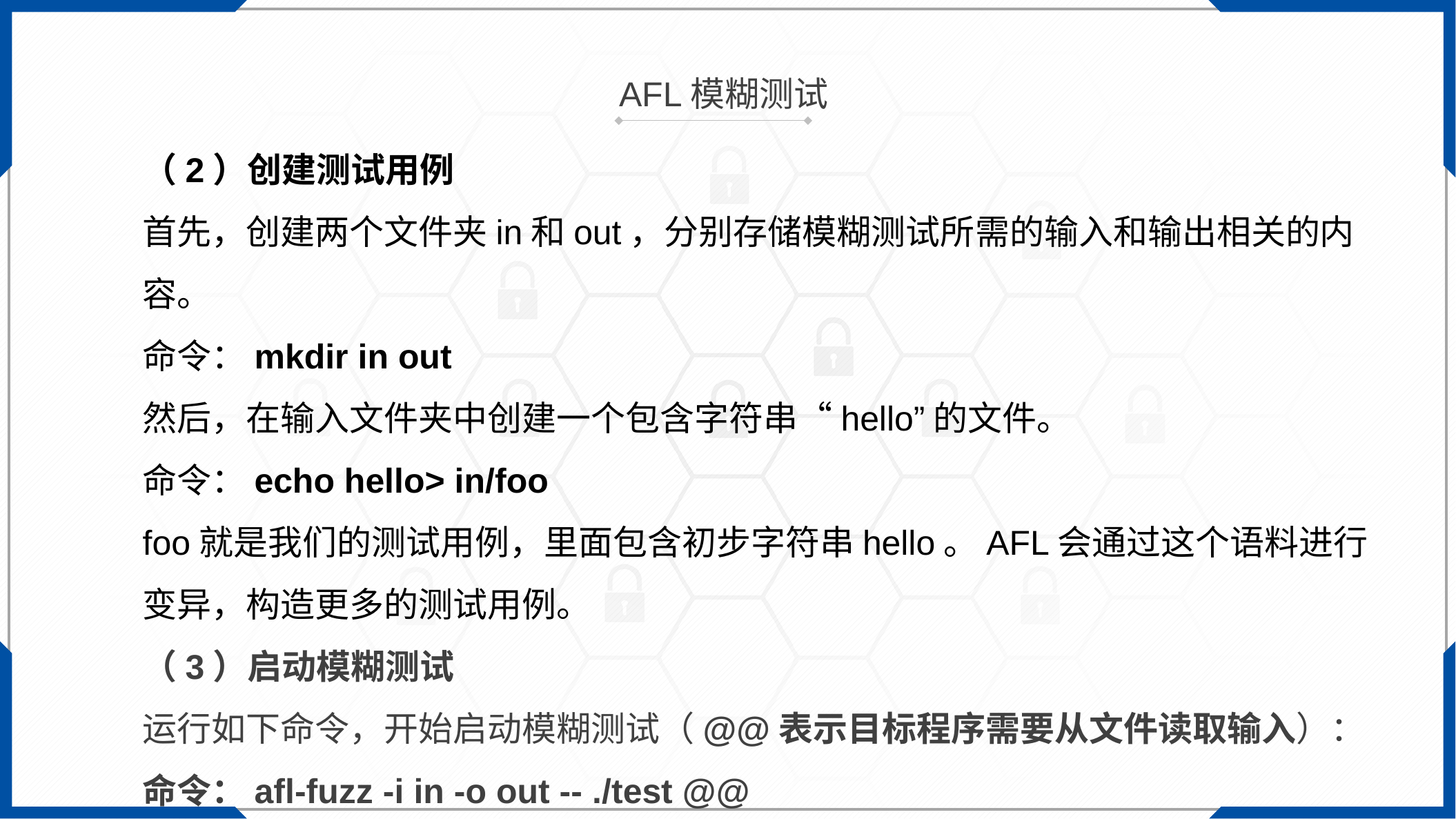

AFL模糊测试
（2）创建测试用例
首先，创建两个文件夹in和out，分别存储模糊测试所需的输入和输出相关的内容。
命令：mkdir in out
然后，在输入文件夹中创建一个包含字符串“hello”的文件。
命令：echo hello> in/foo
foo就是我们的测试用例，里面包含初步字符串hello。AFL会通过这个语料进行变异，构造更多的测试用例。
（3）启动模糊测试
运行如下命令，开始启动模糊测试（@@表示目标程序需要从文件读取输入）：
命令：afl-fuzz -i in -o out -- ./test @@